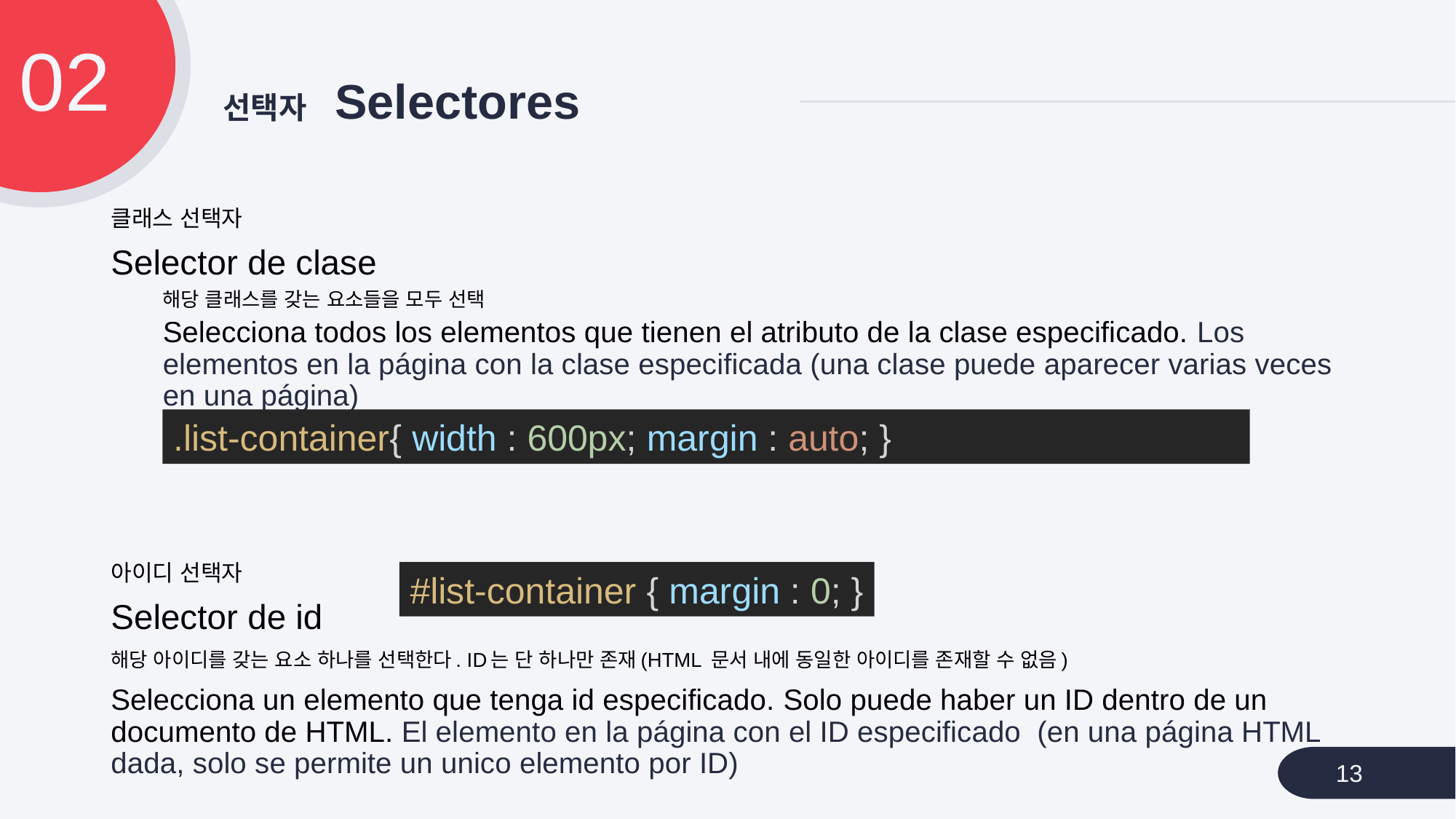

02
# 선택자 Selectores
클래스 선택자
Selector de clase
해당 클래스를 갖는 요소들을 모두 선택
Selecciona todos los elementos que tienen el atributo de la clase especificado. Los elementos en la página con la clase especificada (una clase puede aparecer varias veces en una página)

아이디 선택자
Selector de id
해당 아이디를 갖는 요소 하나를 선택한다. ID는 단 하나만 존재(HTML 문서 내에 동일한 아이디를 존재할 수 없음)
Selecciona un elemento que tenga id especificado. Solo puede haber un ID dentro de un documento de HTML. El elemento en la página con el ID especificado  (en una página HTML dada, solo se permite un unico elemento por ID)
.list-container{ width : 600px; margin : auto; }
#list-container { margin : 0; }
13